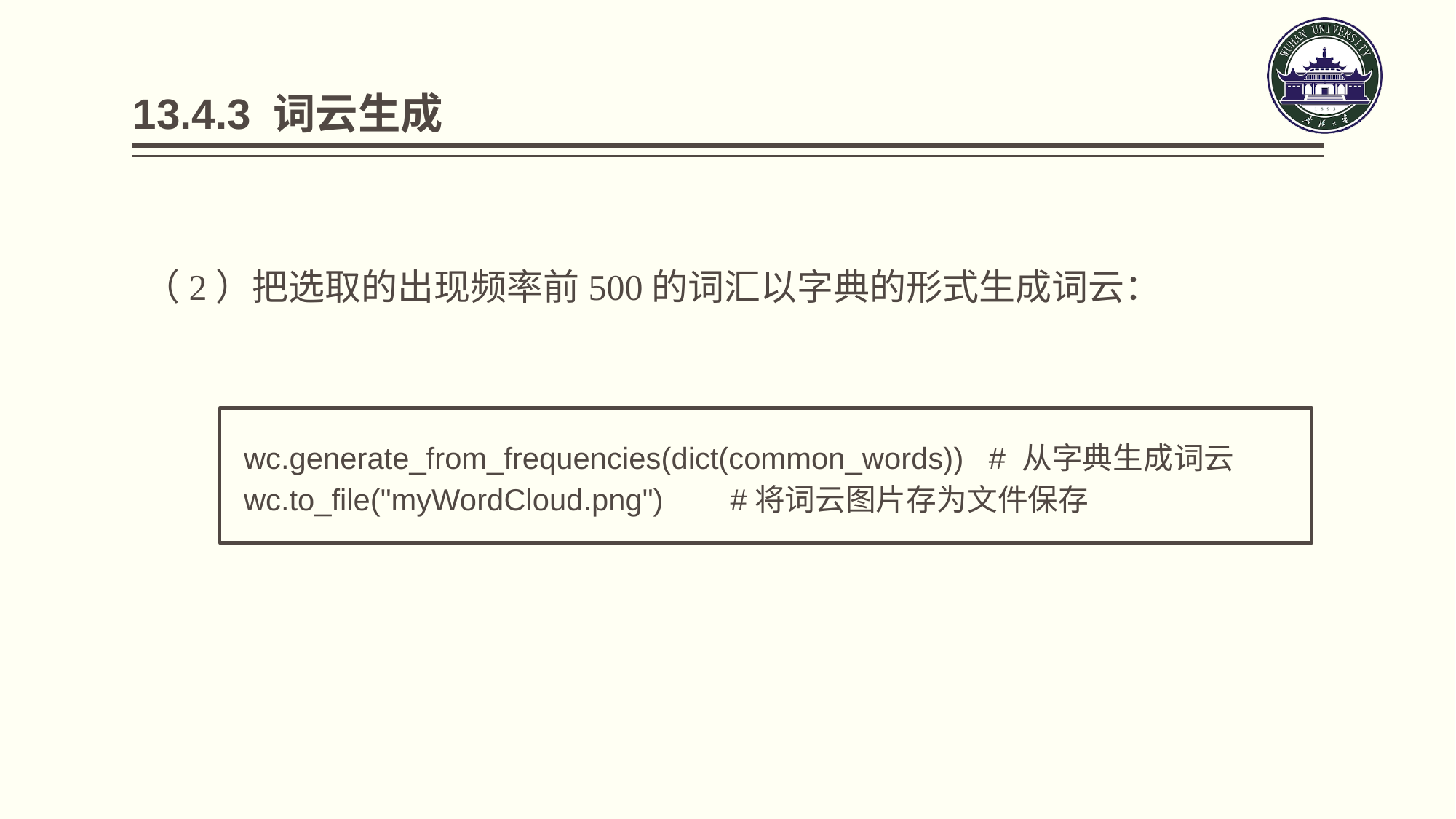

13.4.3 词云生成
（2）把选取的出现频率前500的词汇以字典的形式生成词云：

wc.generate_from_frequencies(dict(common_words))   # 从字典生成词云
wc.to_file("myWordCloud.png")        #将词云图片存为文件保存